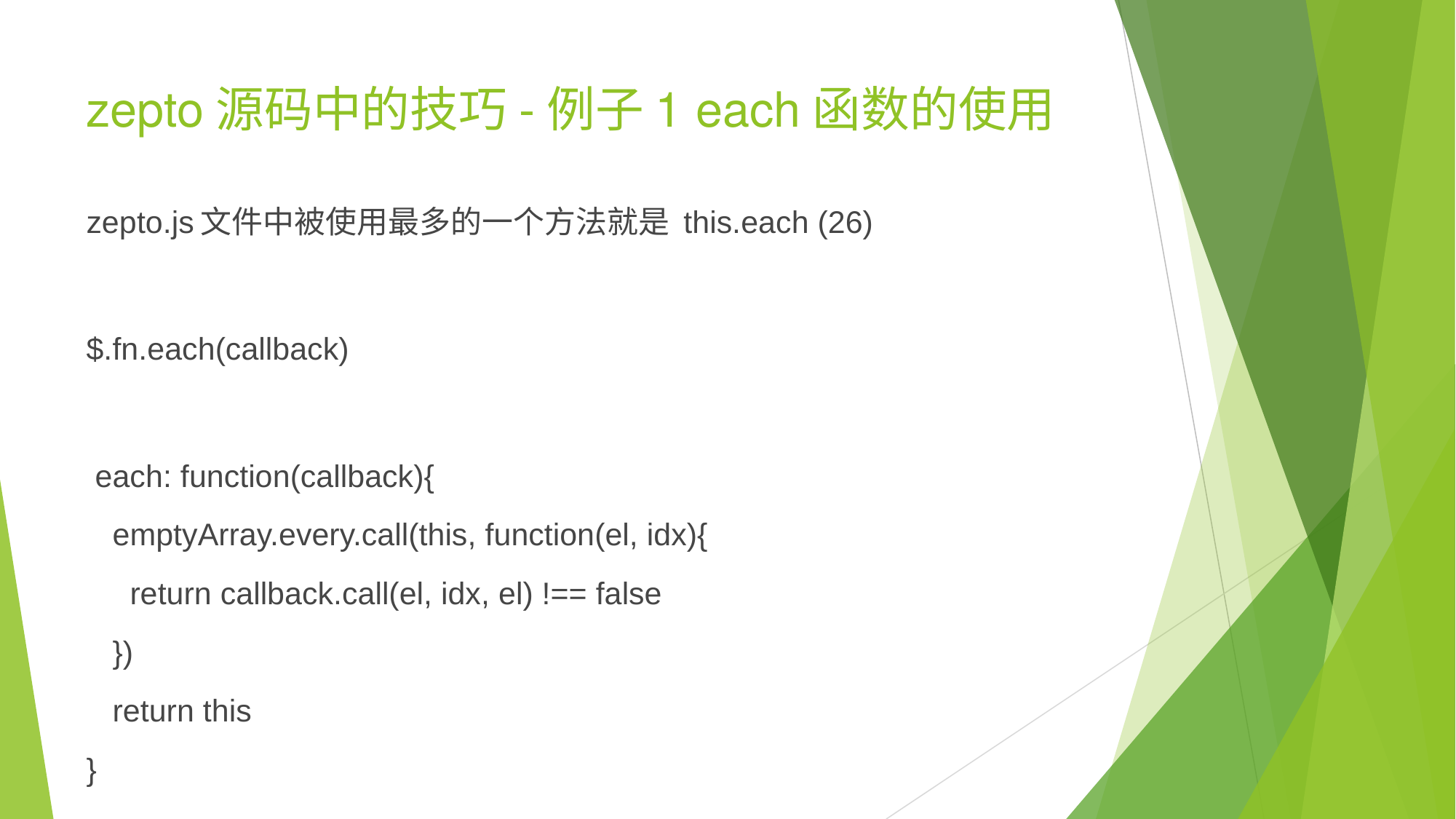

# zepto源码中的技巧-例子1 each函数的使用
zepto.js文件中被使用最多的一个方法就是 this.each (26)

$.fn.each(callback)

 each: function(callback){
   emptyArray.every.call(this, function(el, idx){
     return callback.call(el, idx, el) !== false
   })
   return this
}